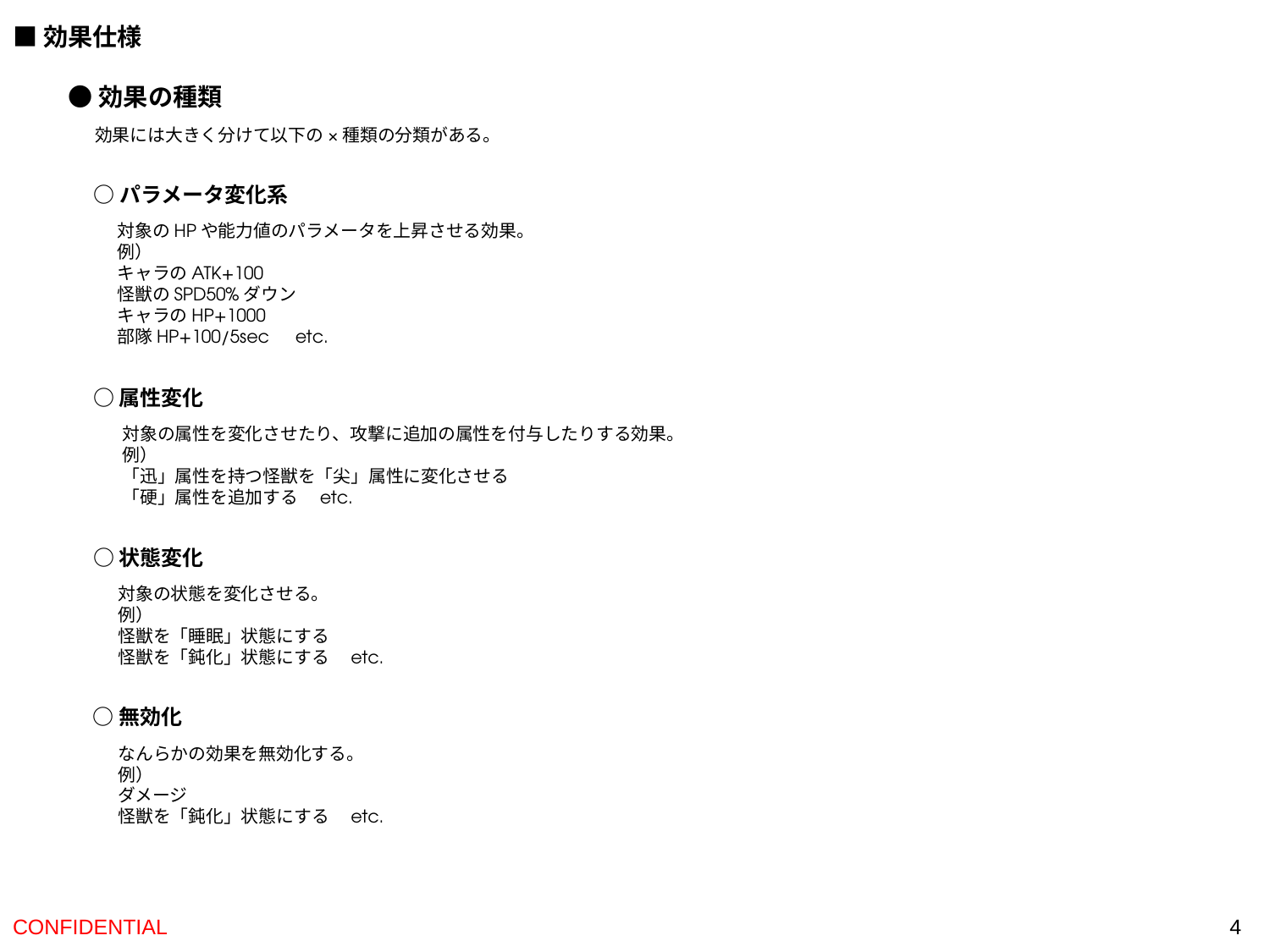

■効果仕様
●効果の種類
効果には大きく分けて以下の×種類の分類がある。
○パラメータ変化系
対象のHPや能力値のパラメータを上昇させる効果。
例）
キャラのATK+100
怪獣のSPD50%ダウン
キャラのHP+1000
部隊HP+100/5sec　etc.
○属性変化
対象の属性を変化させたり、攻撃に追加の属性を付与したりする効果。
例）
「迅」属性を持つ怪獣を「尖」属性に変化させる
「硬」属性を追加する　etc.
○状態変化
対象の状態を変化させる。
例）
怪獣を「睡眠」状態にする
怪獣を「鈍化」状態にする　etc.
○無効化
なんらかの効果を無効化する。
例）
ダメージ
怪獣を「鈍化」状態にする　etc.
4
CONFIDENTIAL